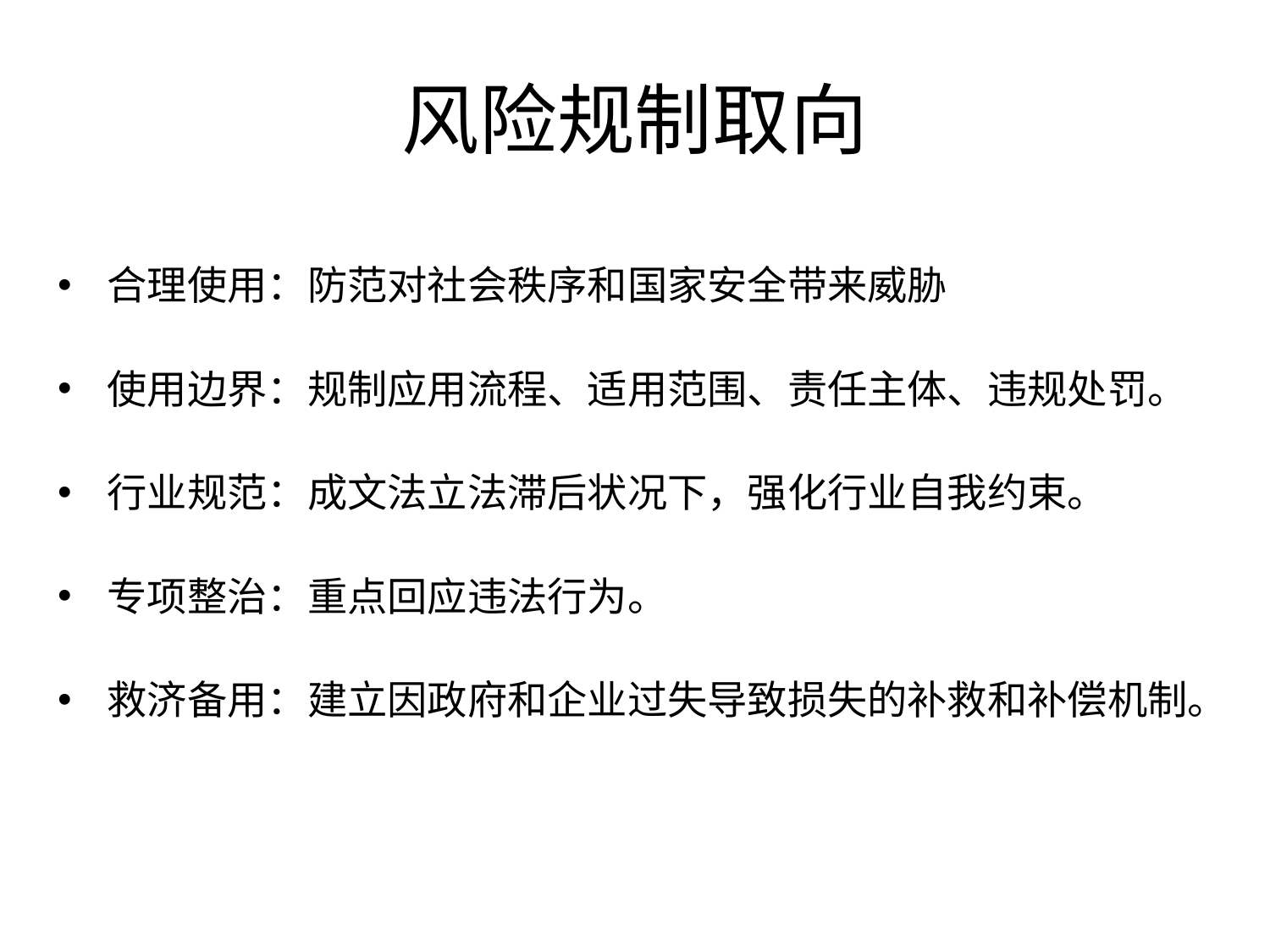

# 风险规制取向
合理使用：防范对社会秩序和国家安全带来威胁
使用边界：规制应用流程、适用范围、责任主体、违规处罚。
行业规范：成文法立法滞后状况下，强化行业自我约束。
专项整治：重点回应违法行为。
救济备用：建立因政府和企业过失导致损失的补救和补偿机制。